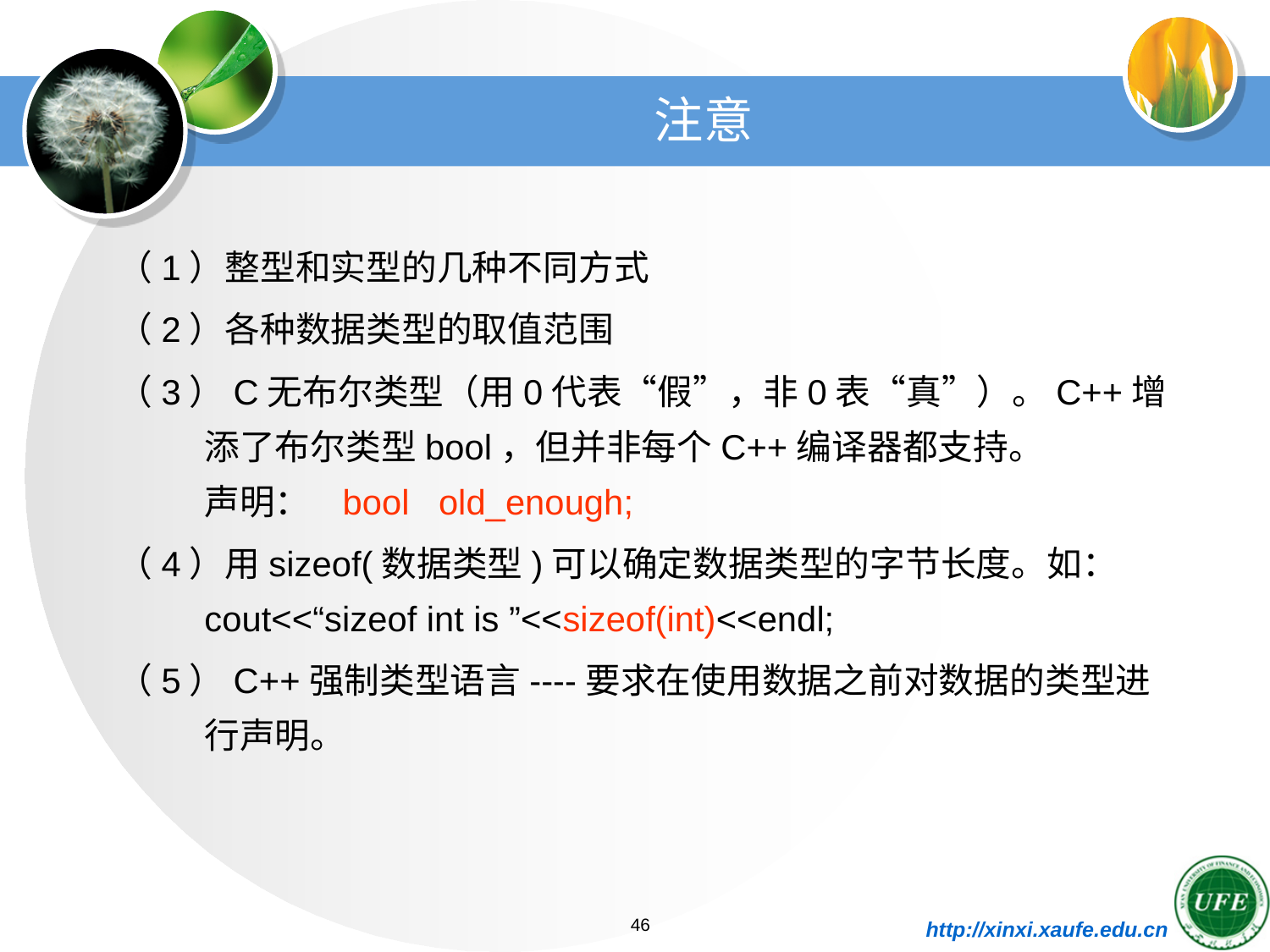

# 注意
（1）整型和实型的几种不同方式
（2）各种数据类型的取值范围
（3）C无布尔类型（用0代表“假”，非0表“真”）。C++增添了布尔类型bool，但并非每个C++编译器都支持。
声明：   bool   old_enough;
（4）用sizeof(数据类型)可以确定数据类型的字节长度。如：    cout<<“sizeof int is ”<<sizeof(int)<<endl;
（5）C++强制类型语言----要求在使用数据之前对数据的类型进行声明。
46
http://xinxi.xaufe.edu.cn